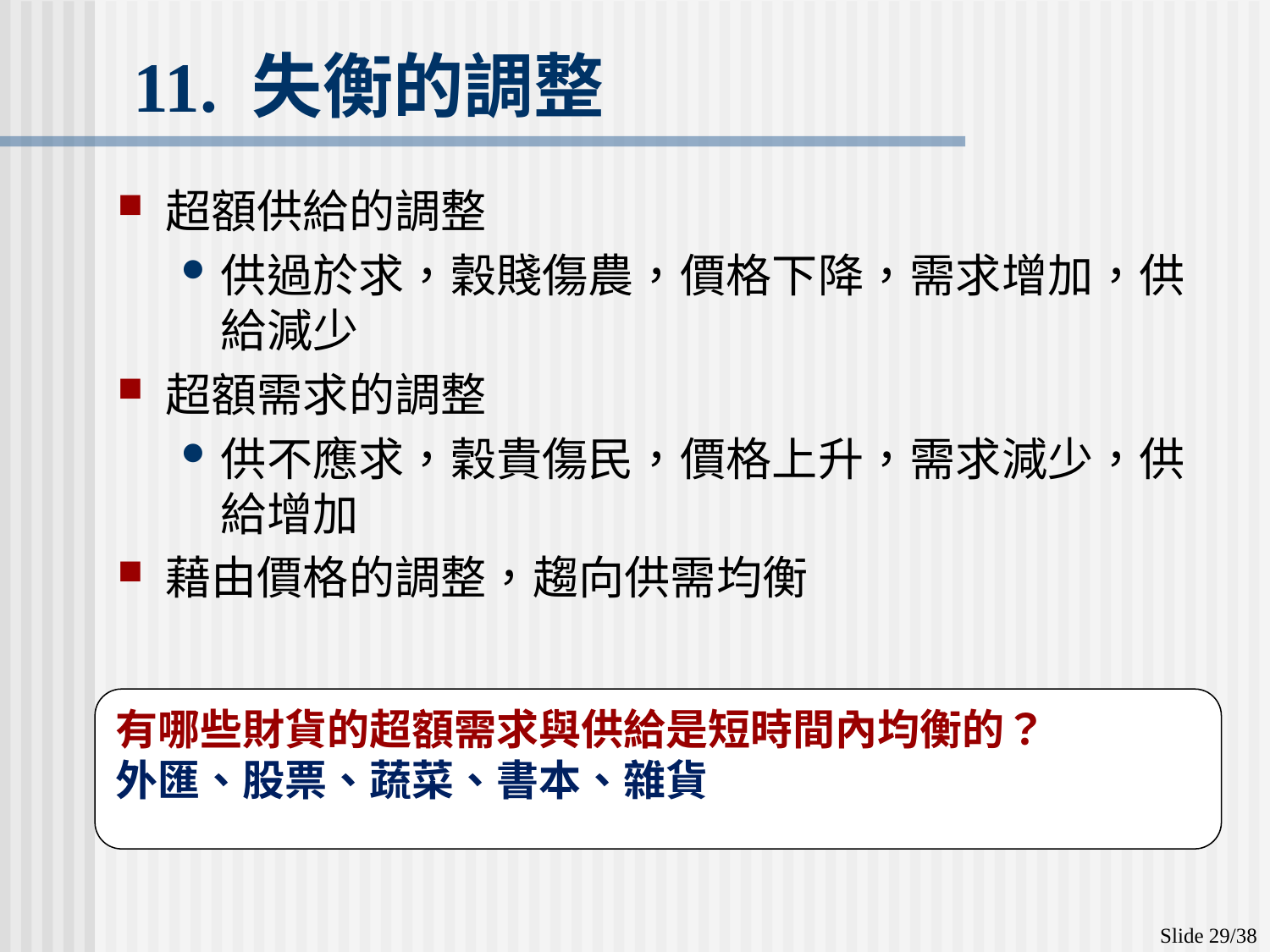

# 11. 失衡的調整
超額供給的調整
供過於求，穀賤傷農，價格下降，需求增加，供給減少
超額需求的調整
供不應求，穀貴傷民，價格上升，需求減少，供給增加
藉由價格的調整，趨向供需均衡
有哪些財貨的超額需求與供給是短時間內均衡的？
外匯、股票、蔬菜、書本、雜貨
Slide 29/38